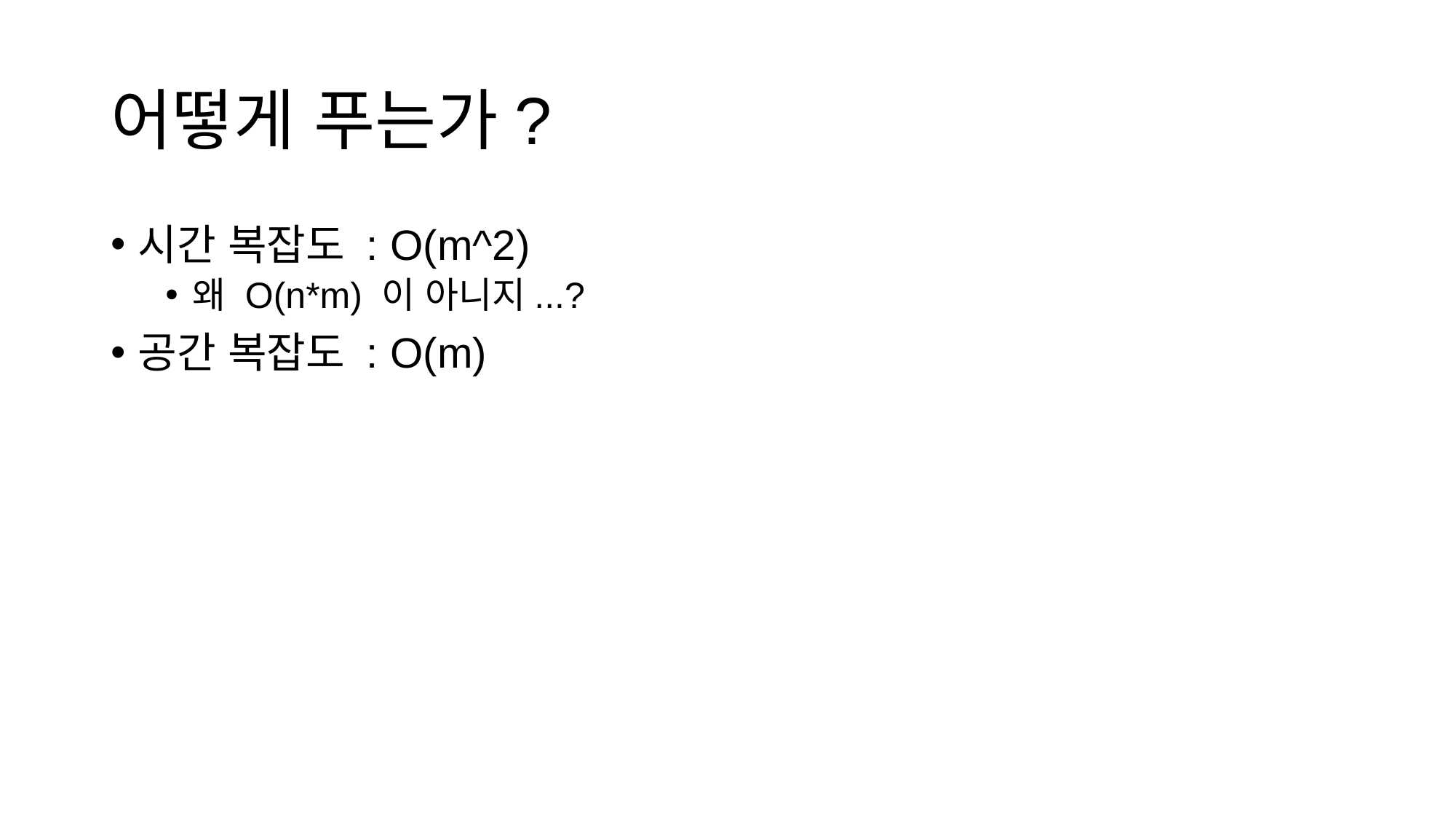

# 어떻게 푸는가?
시간 복잡도 : O(m^2)
왜 O(n*m) 이 아니지...?
공간 복잡도 : O(m)